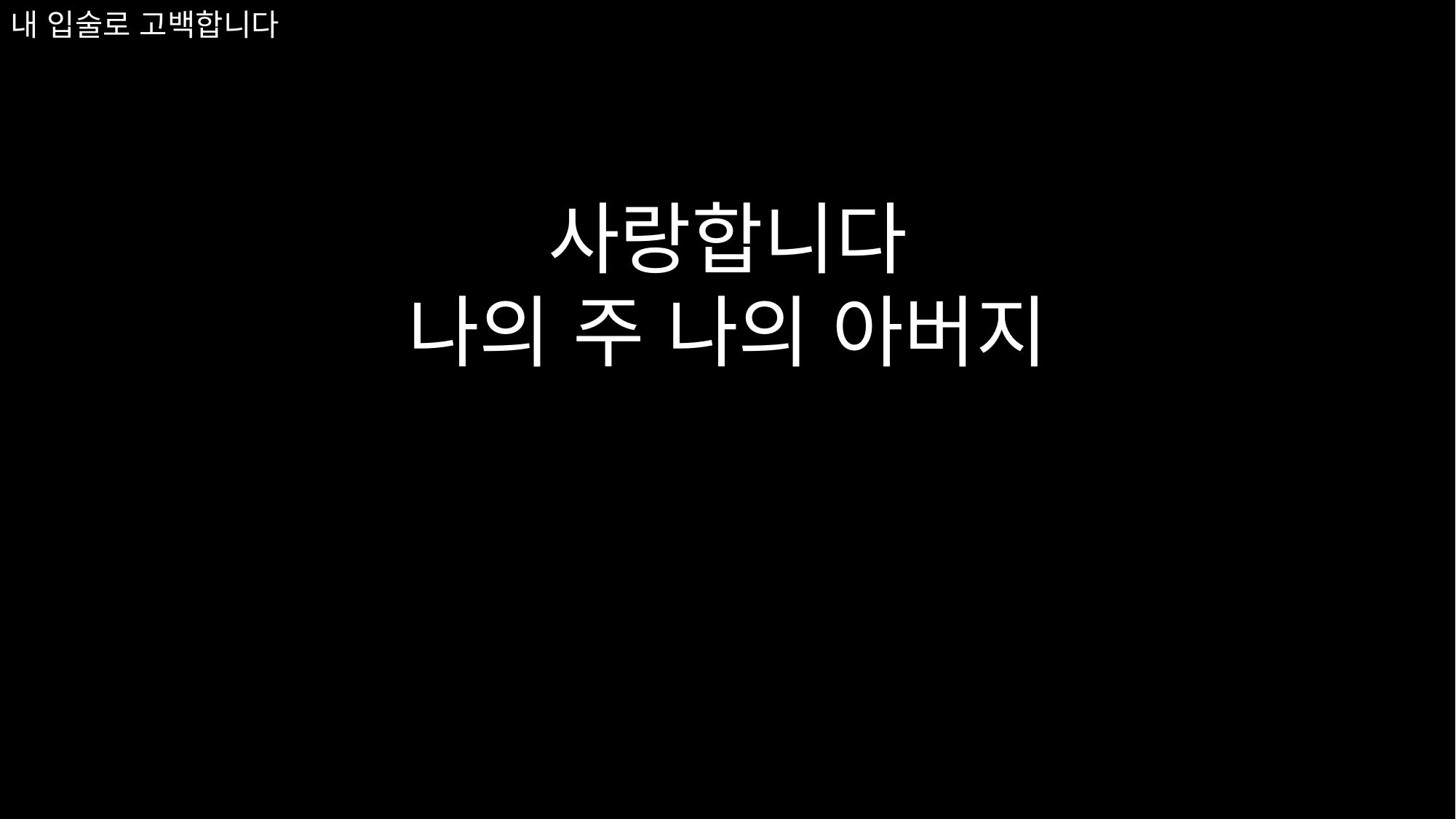

사랑합니다
나의 주 나의 아버지
# 내 입술로 고백합니다